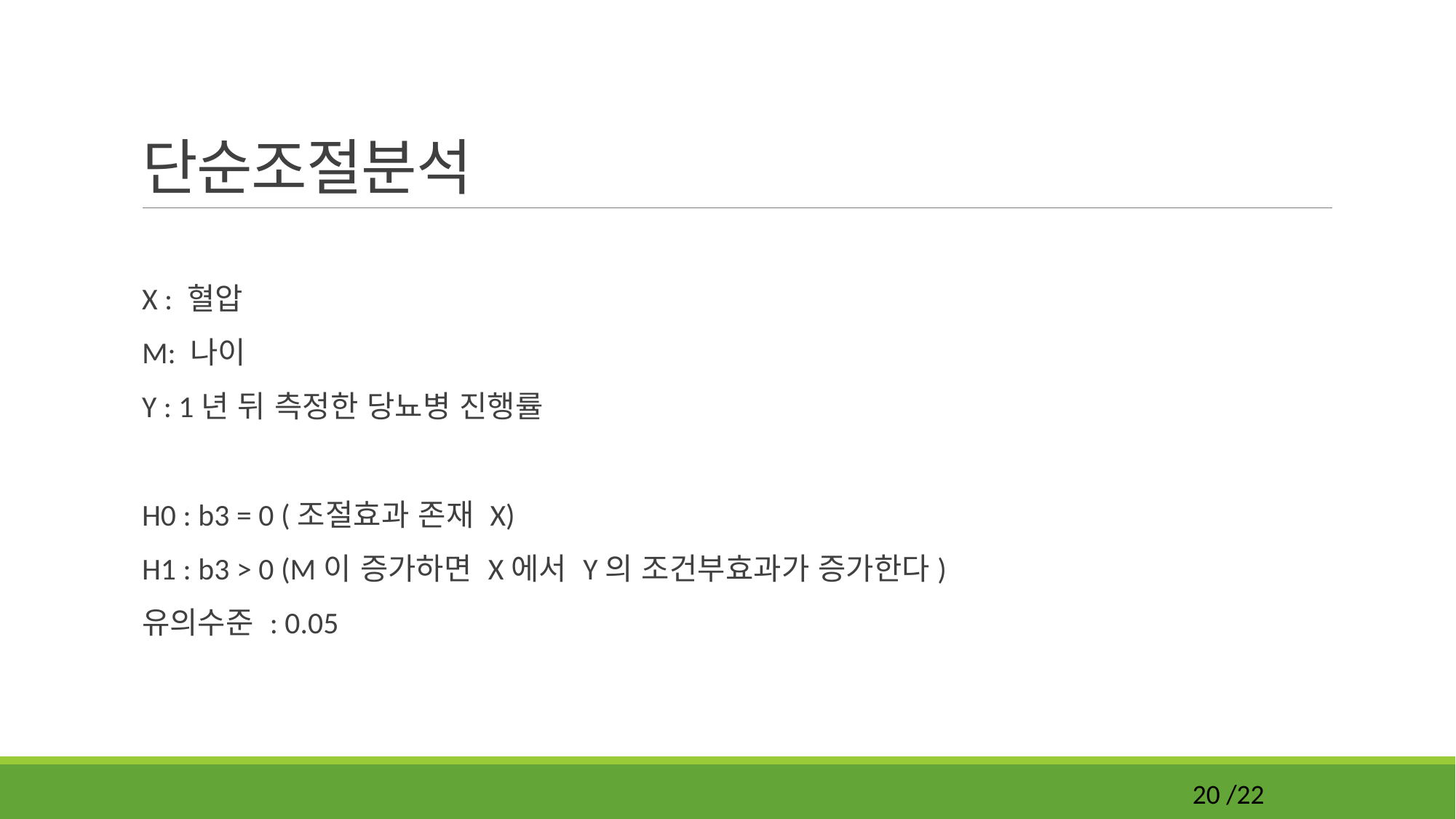

# 단순조절분석

X : 혈압
M: 나이
Y : 1년 뒤 측정한 당뇨병 진행률

H0 : b3 = 0 (조절효과 존재 X)
H1 : b3 > 0 (M이 증가하면 X에서 Y의 조건부효과가 증가한다)
유의수준 : 0.05
20 /22